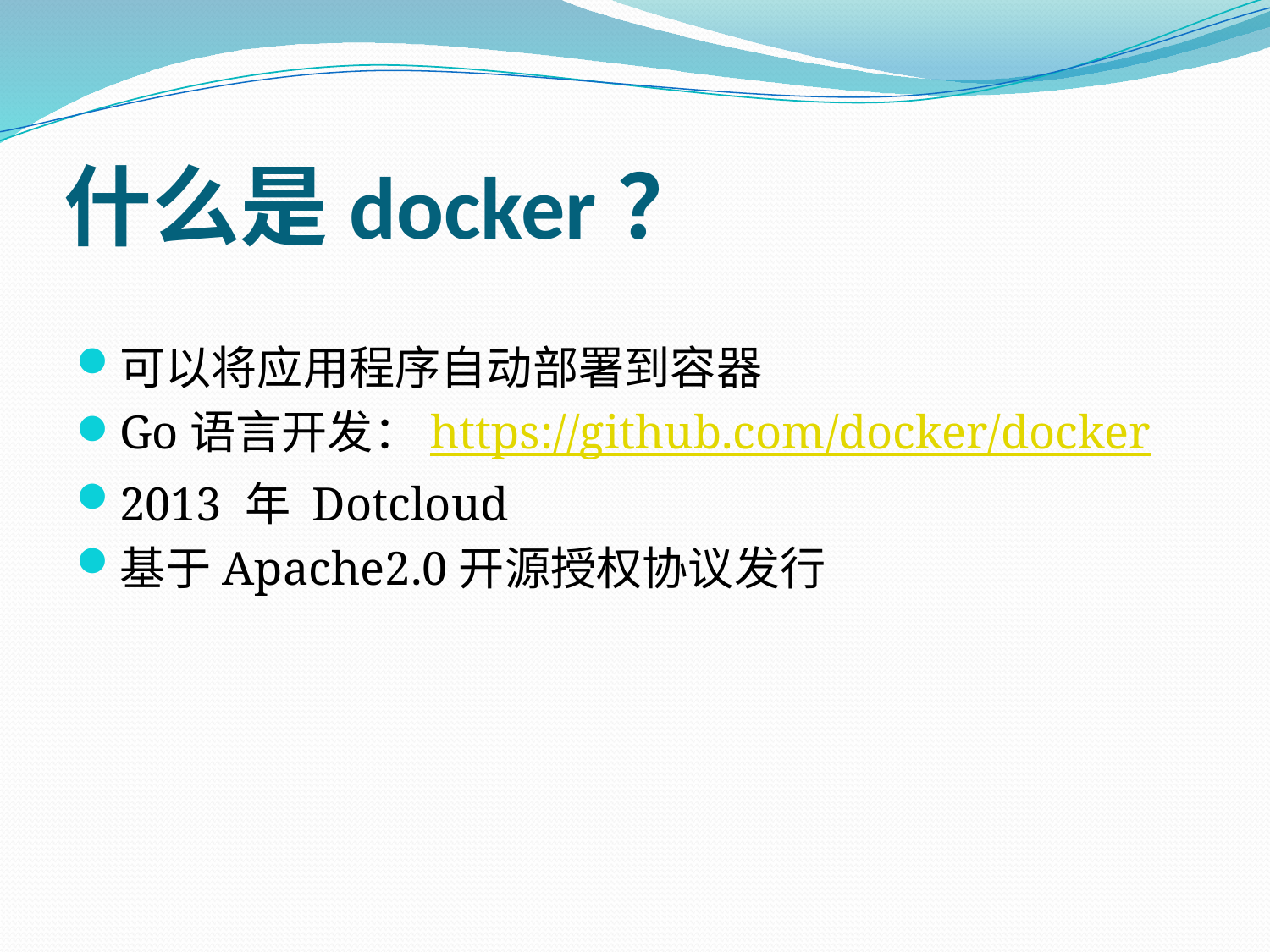

# 什么是docker？

可以将应用程序自动部署到容器
Go语言开发：https://github.com/docker/docker
2013 年 Dotcloud
基于Apache2.0开源授权协议发行